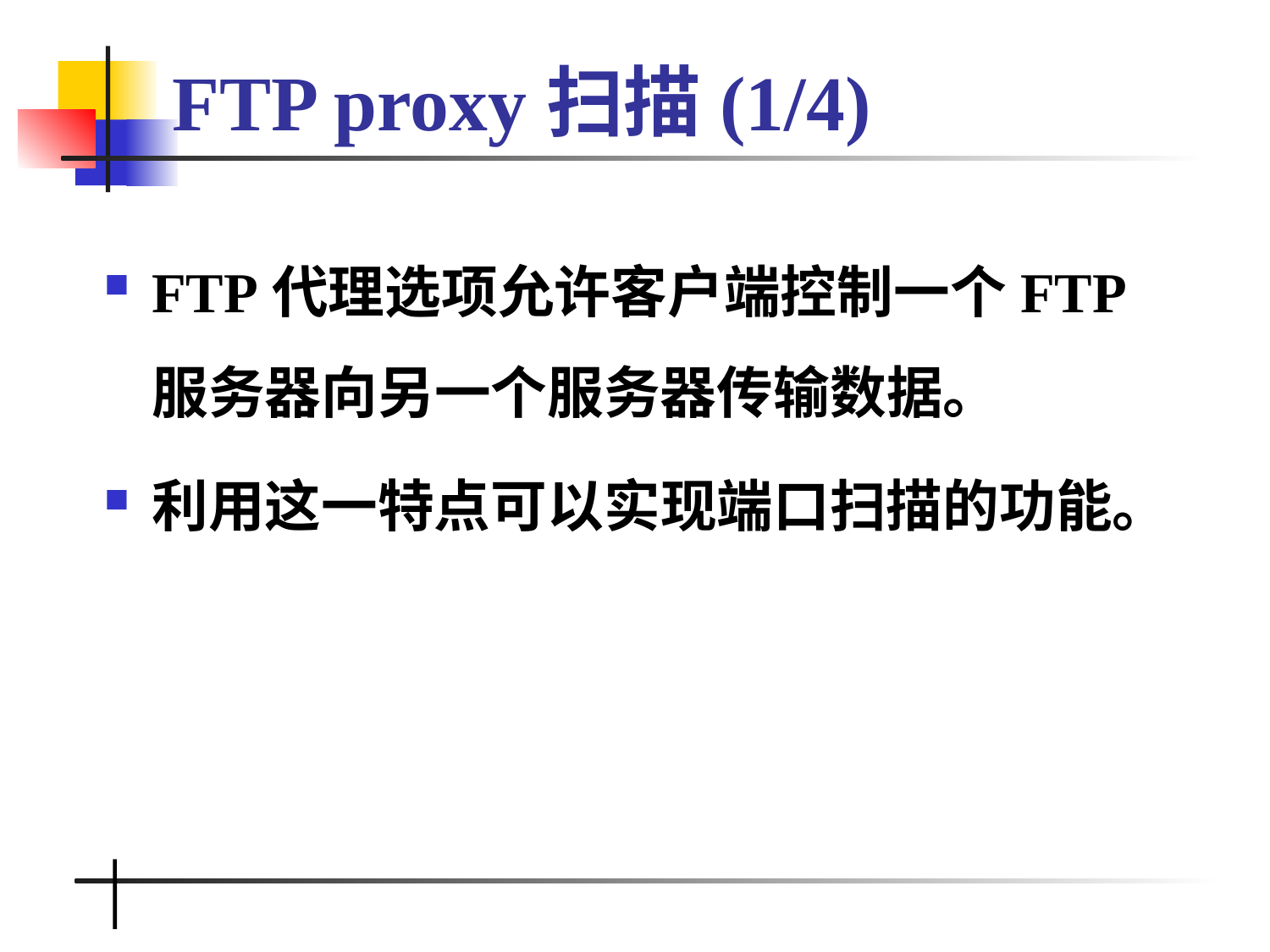

# FTP proxy扫描(1/4)
FTP代理选项允许客户端控制一个FTP服务器向另一个服务器传输数据。
利用这一特点可以实现端口扫描的功能。